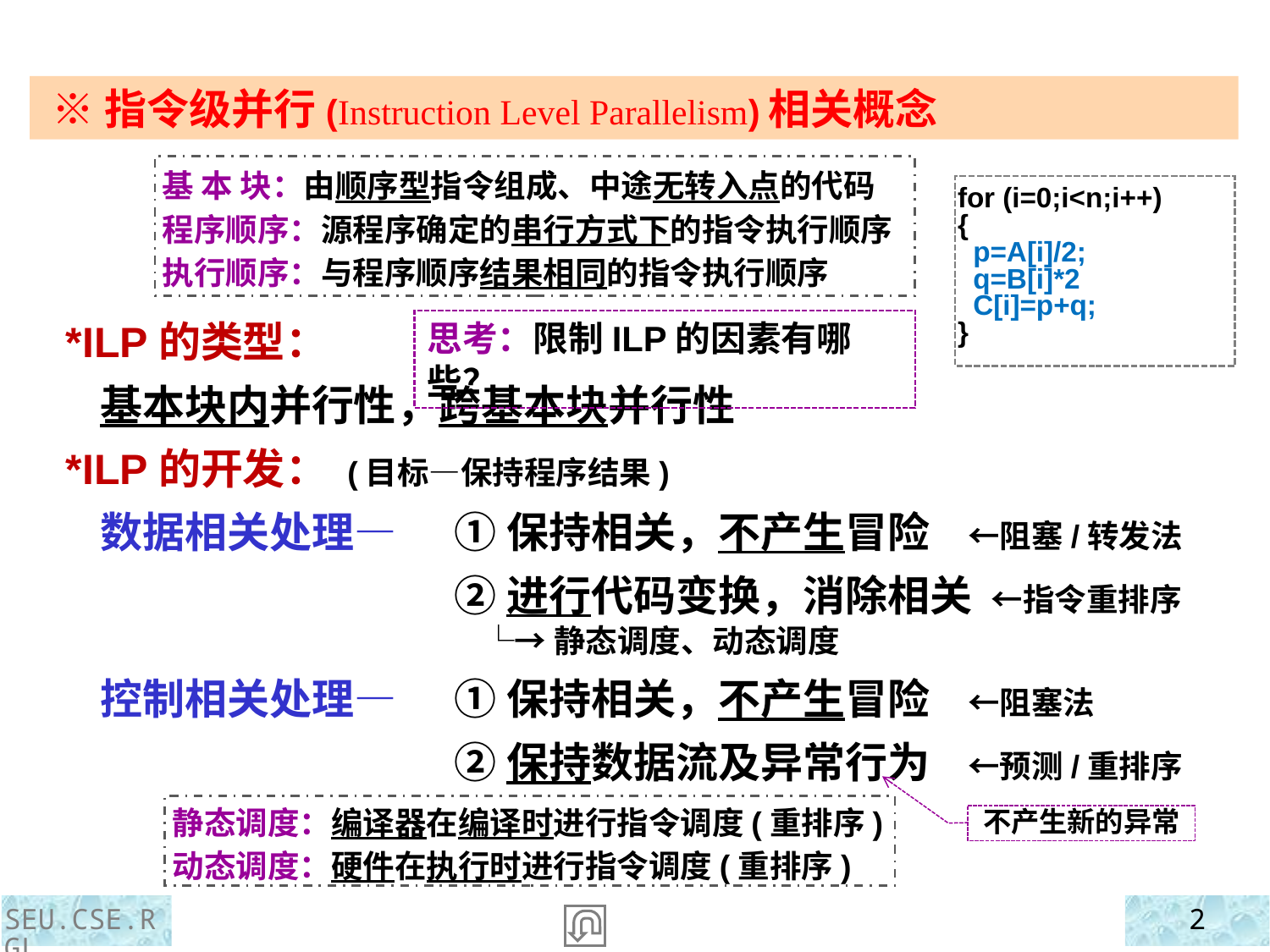

※指令级并行(Instruction Level Parallelism)相关概念
基 本 块：由顺序型指令组成、中途无转入点的代码
程序顺序：源程序确定的串行方式下的指令执行顺序
执行顺序：与程序顺序结果相同的指令执行顺序
for (i=0;i<n;i++)
{
  p=A[i]/2;
  q=B[i]*2
  C[i]=p+q;
}
  *ILP的类型：
     基本块内并行性，跨基本块并行性
  *ILP的开发： (目标—保持程序结果)
     数据相关处理—

     控制相关处理—
思考：限制ILP的因素有哪些？
①保持相关，不产生冒险    ←阻塞/转发法
②进行代码变换，消除相关  ←指令重排序
    └→静态调度、动态调度
①保持相关，不产生冒险    ←阻塞法
②保持数据流及异常行为    ←预测/重排序
静态调度：编译器在编译时进行指令调度(重排序)
动态调度：硬件在执行时进行指令调度(重排序)
不产生新的异常
SEU.CSE.RGL
2